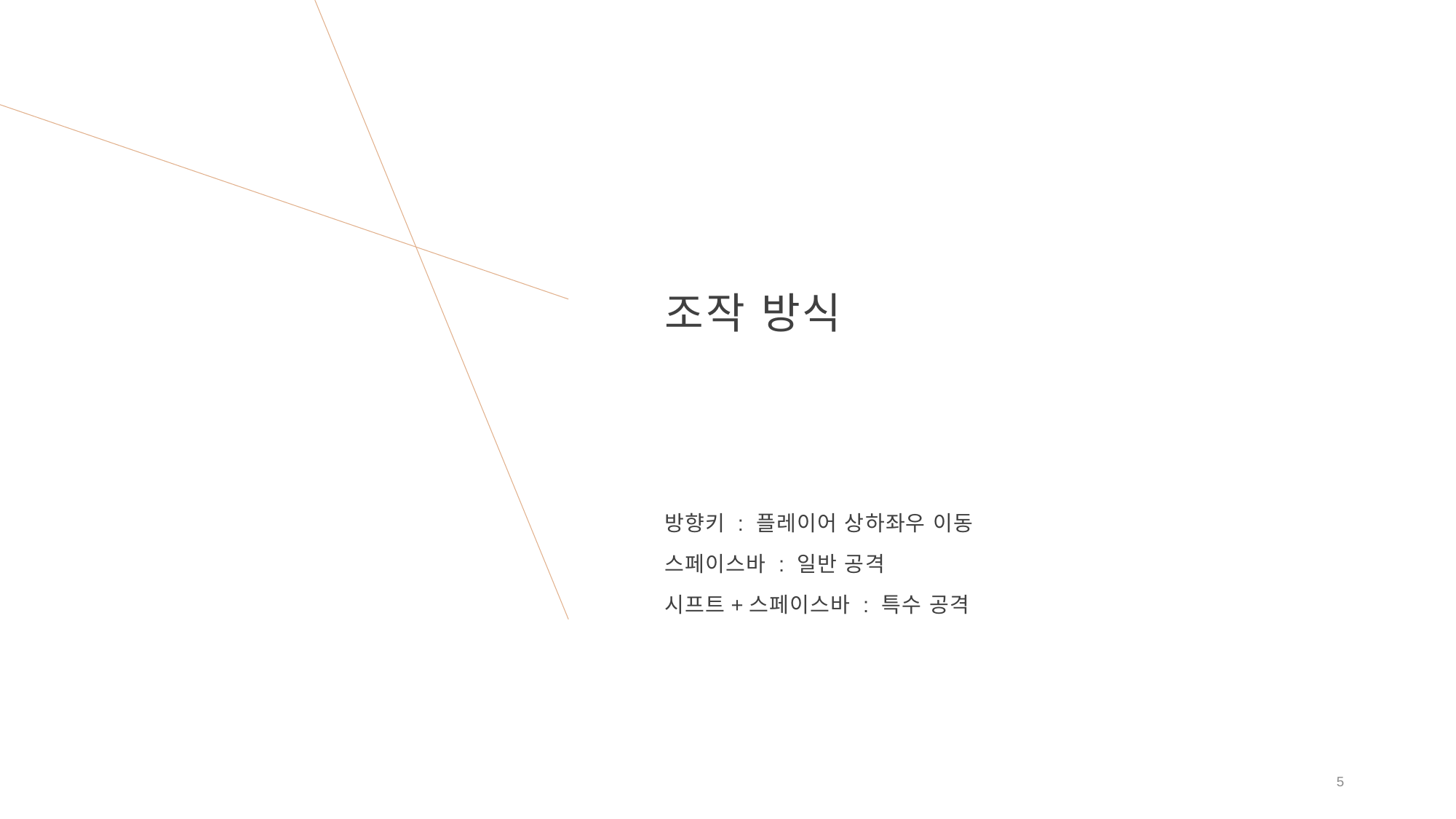

# 조작 방식
방향키 : 플레이어 상하좌우 이동
스페이스바 : 일반 공격
시프트+스페이스바 : 특수 공격
5